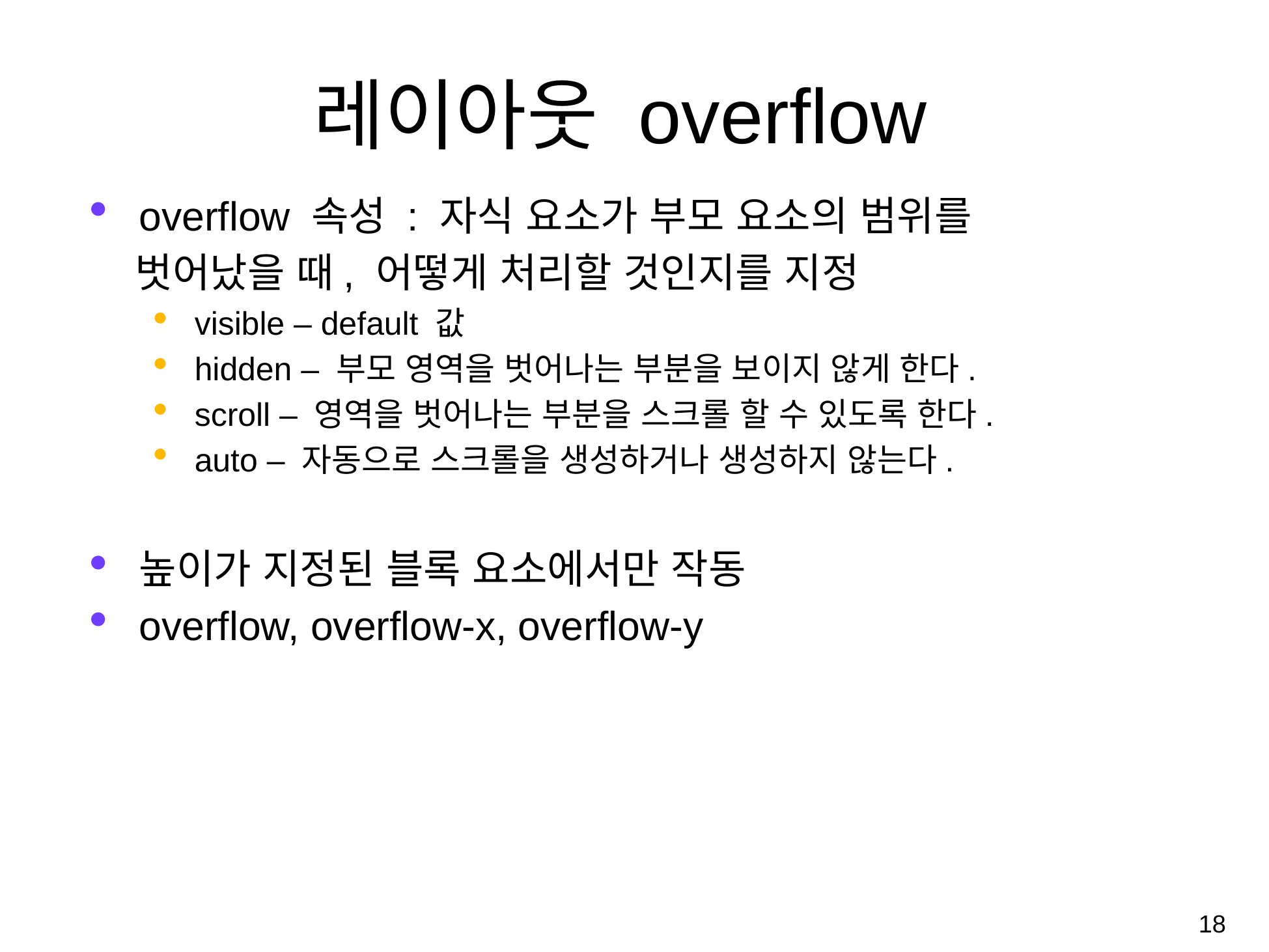

# 레이아웃 overflow
overflow 속성 : 자식 요소가 부모 요소의 범위를
   벗어났을 때, 어떻게 처리할 것인지를 지정
visible – default 값
hidden – 부모 영역을 벗어나는 부분을 보이지 않게 한다.
scroll – 영역을 벗어나는 부분을 스크롤 할 수 있도록 한다.
auto – 자동으로 스크롤을 생성하거나 생성하지 않는다.

높이가 지정된 블록 요소에서만 작동
overflow, overflow-x, overflow-y

18